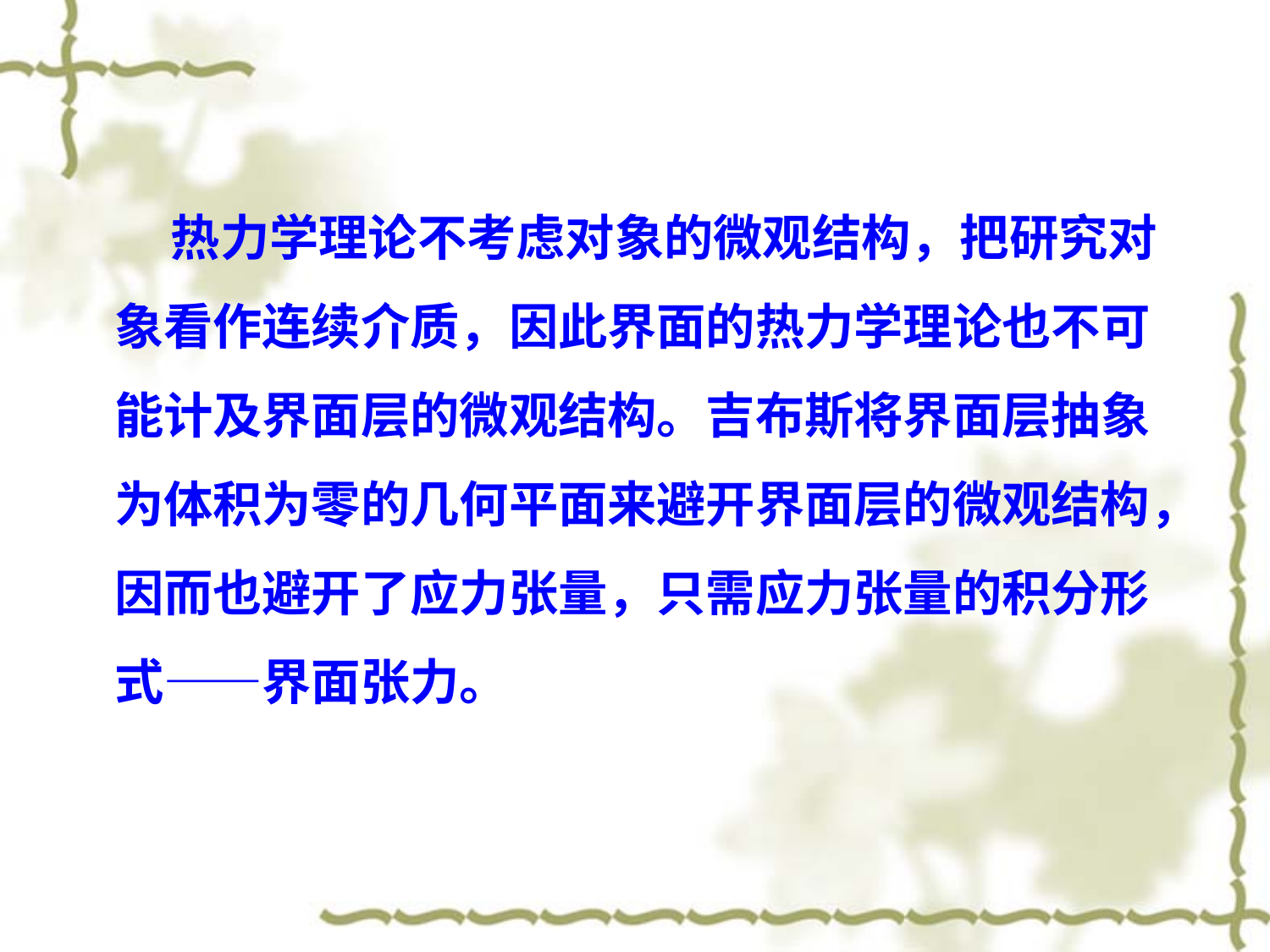

热力学理论不考虑对象的微观结构，把研究对象看作连续介质，因此界面的热力学理论也不可能计及界面层的微观结构。吉布斯将界面层抽象为体积为零的几何平面来避开界面层的微观结构，因而也避开了应力张量，只需应力张量的积分形式——界面张力。